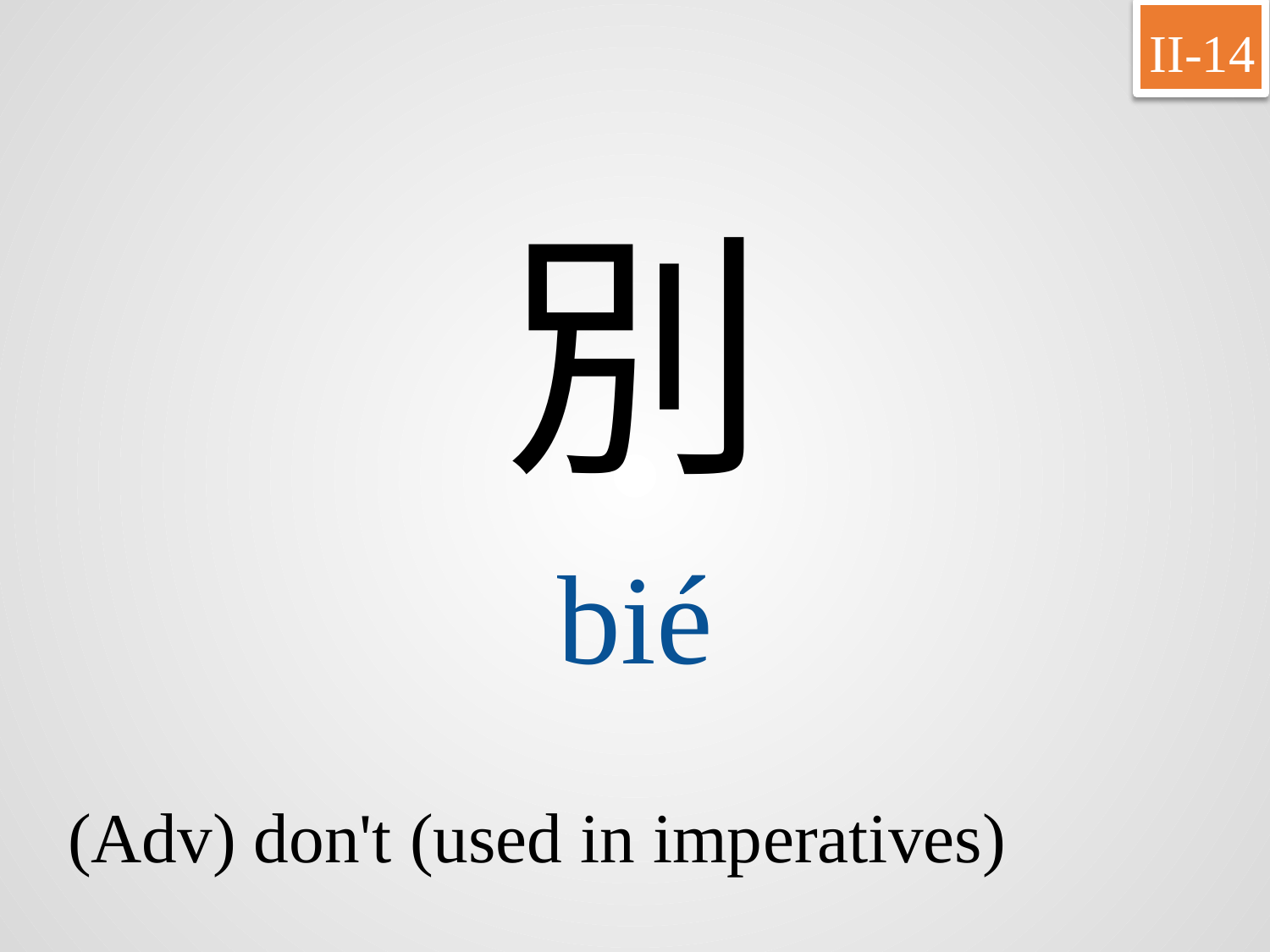

II-14

別
bié
(Adv) don't (used in imperatives)